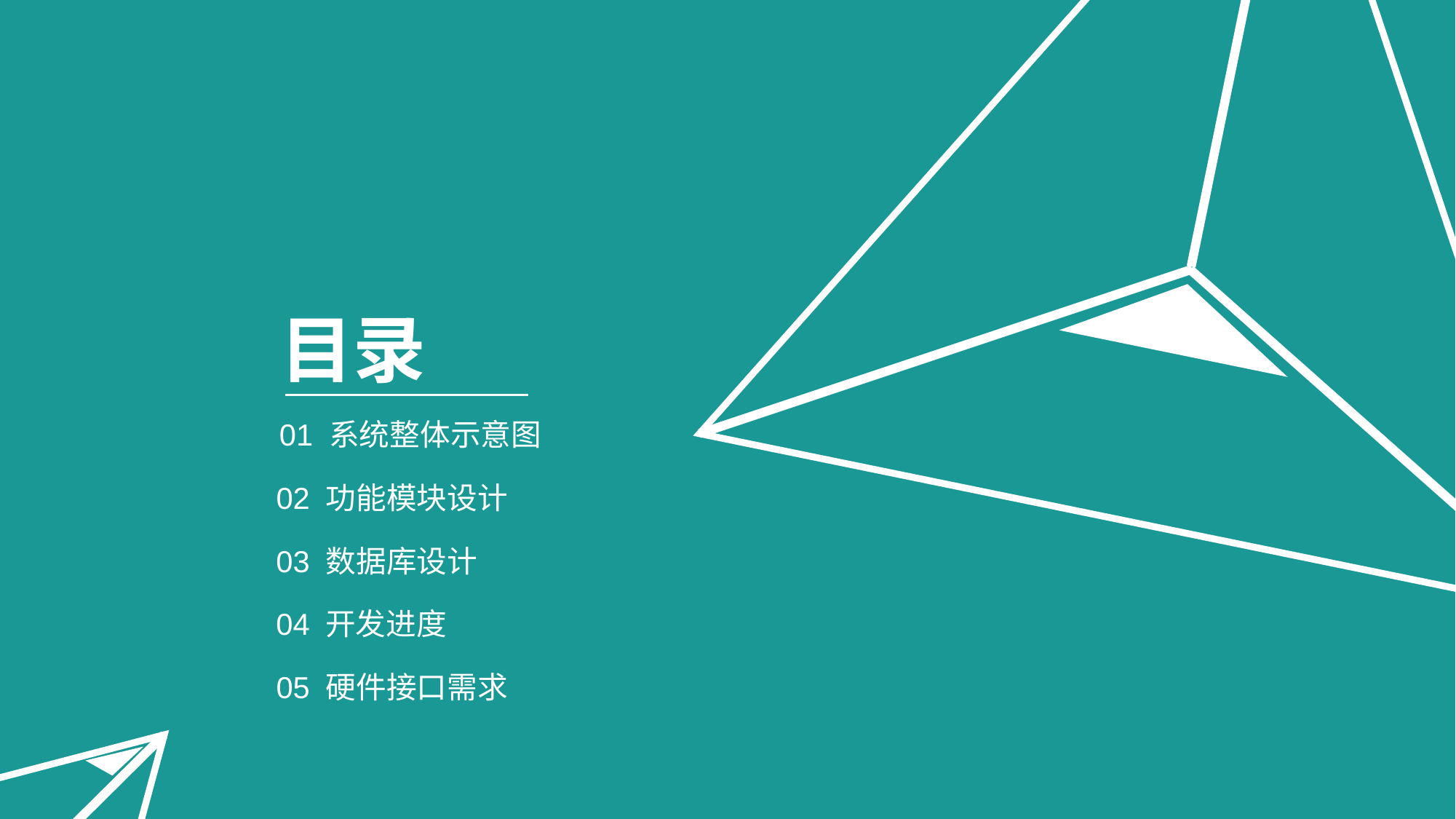

目录
01 系统整体示意图
02 功能模块设计
03 数据库设计
04 开发进度
05 硬件接口需求